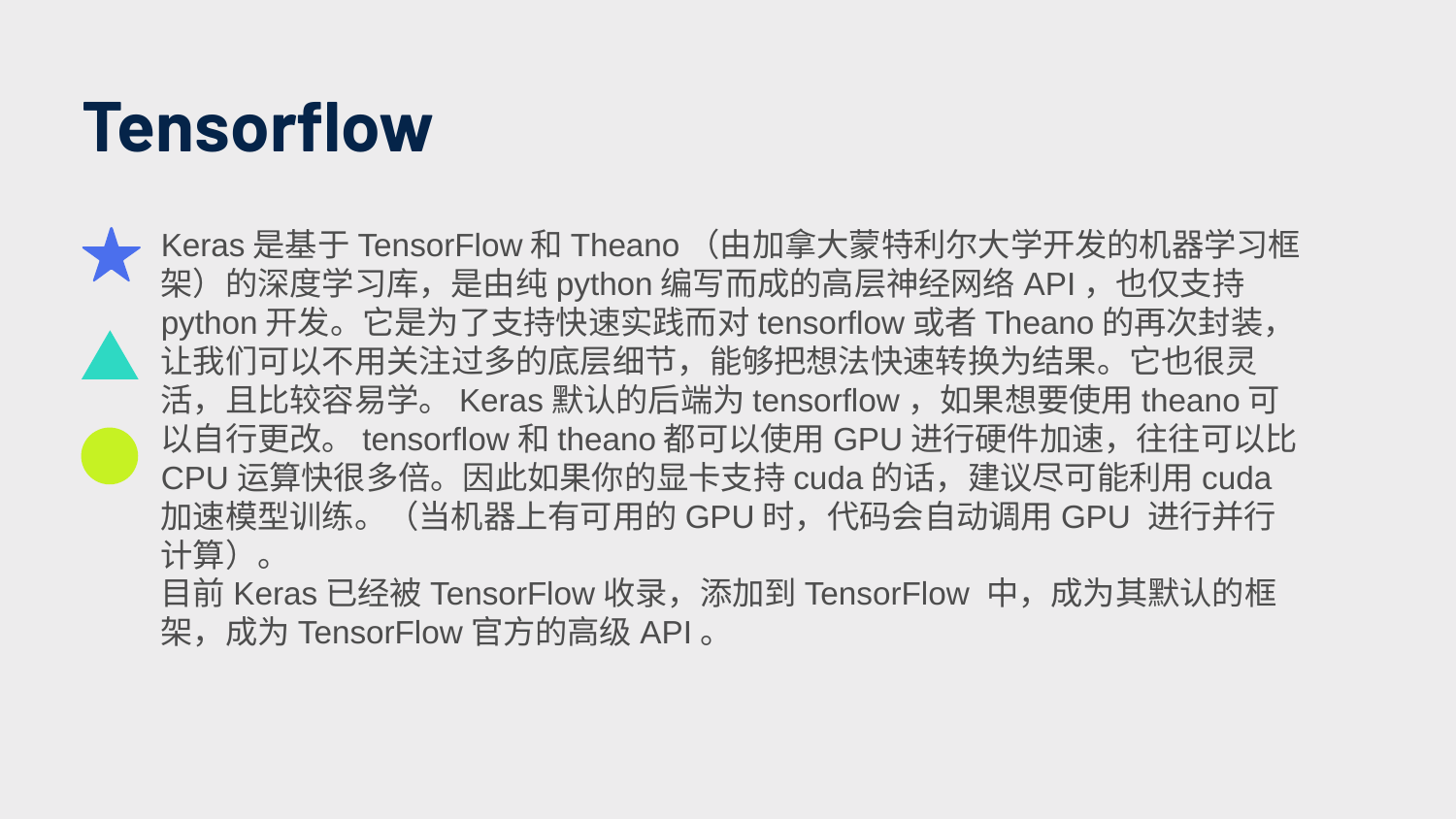

Tensorflow
Keras是基于TensorFlow和Theano（由加拿大蒙特利尔大学开发的机器学习框架）的深度学习库，是由纯python编写而成的高层神经网络API，也仅支持python开发。它是为了支持快速实践而对tensorflow或者Theano的再次封装，让我们可以不用关注过多的底层细节，能够把想法快速转换为结果。它也很灵活，且比较容易学。Keras默认的后端为tensorflow，如果想要使用theano可以自行更改。tensorflow和theano都可以使用GPU进行硬件加速，往往可以比CPU运算快很多倍。因此如果你的显卡支持cuda的话，建议尽可能利用cuda加速模型训练。（当机器上有可用的GPU时，代码会自动调用GPU 进行并行计算）。
目前Keras已经被TensorFlow收录，添加到TensorFlow 中，成为其默认的框架，成为TensorFlow官方的高级API。